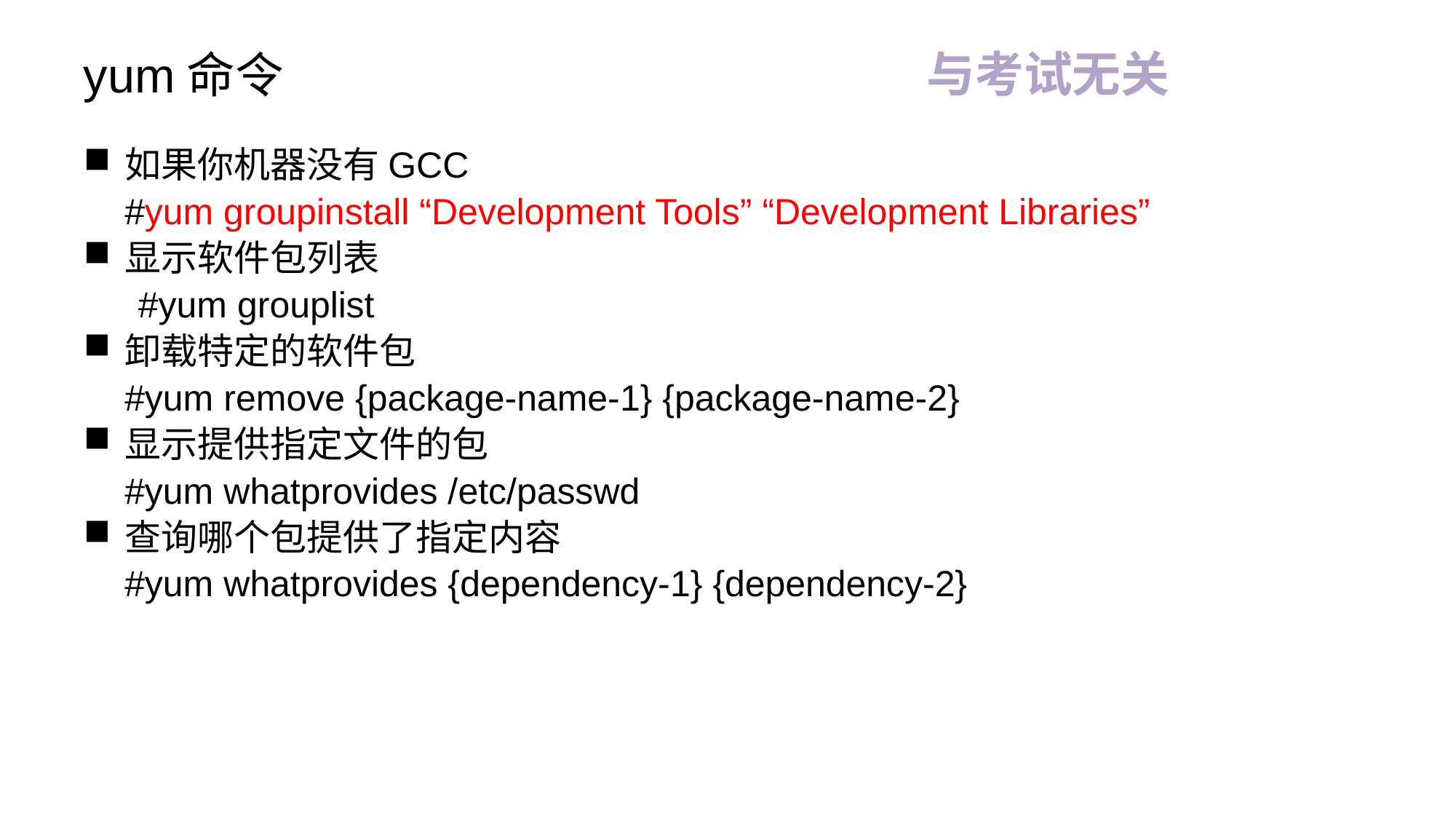

# yum命令
与考试无关
如果你机器没有GCC
	#yum groupinstall “Development Tools” “Development Libraries”
显示软件包列表
#yum grouplist
卸载特定的软件包
	#yum remove {package-name-1} {package-name-2}
显示提供指定文件的包
	#yum whatprovides /etc/passwd
查询哪个包提供了指定内容
	#yum whatprovides {dependency-1} {dependency-2}